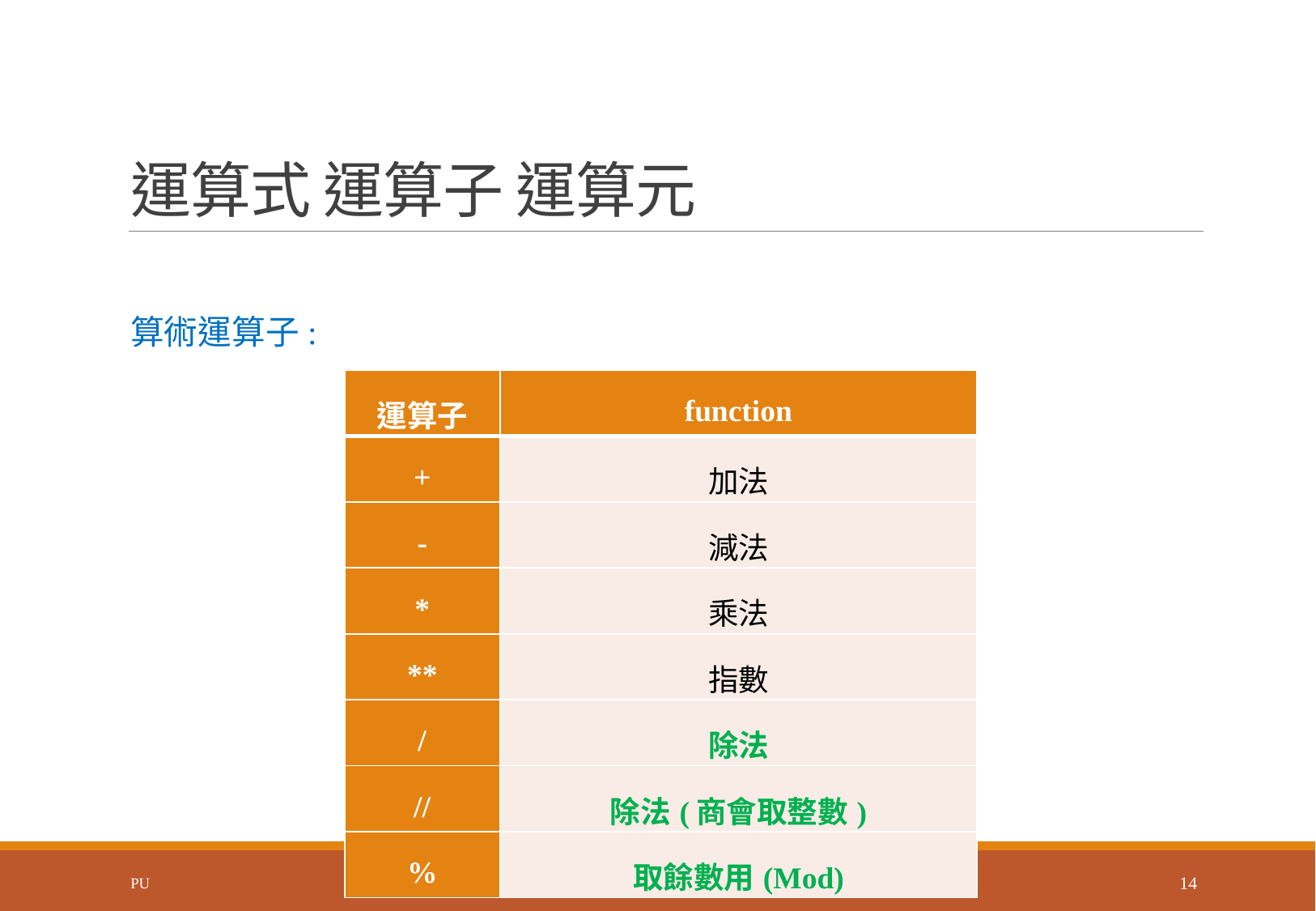

# 運算式 運算子 運算元

算術運算子:

| 運算子 | function |
| --- | --- |
| + | 加法 |
| - | 減法 |
| \* | 乘法 |
| \*\* | 指數 |
| / | 除法 |
| // | 除法(商會取整數) |
| % | 取餘數用(Mod) |
PU
14